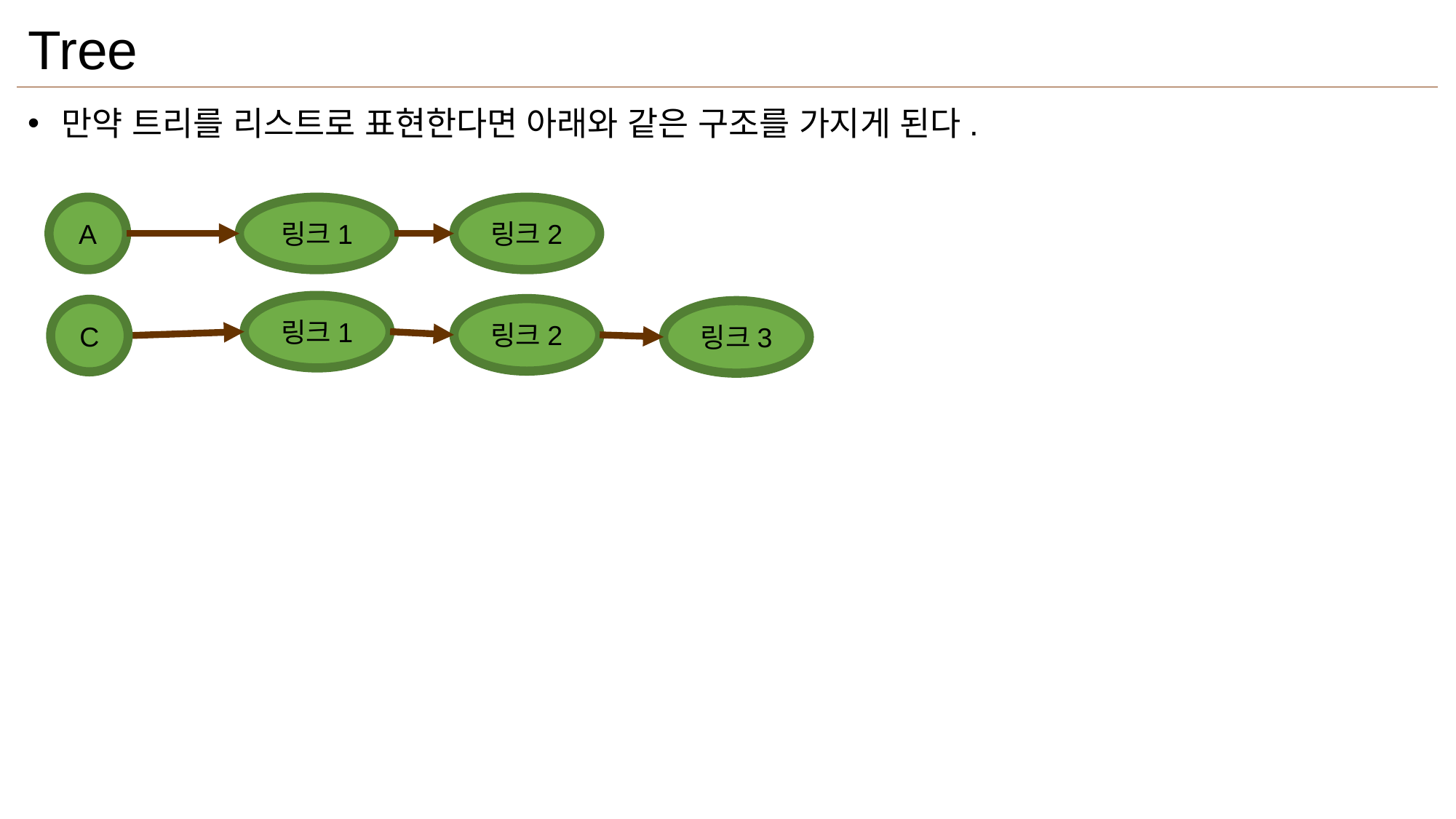

Tree
만약 트리를 리스트로 표현한다면 아래와 같은 구조를 가지게 된다.

A
링크1
링크2
링크1
링크2
링크3
C